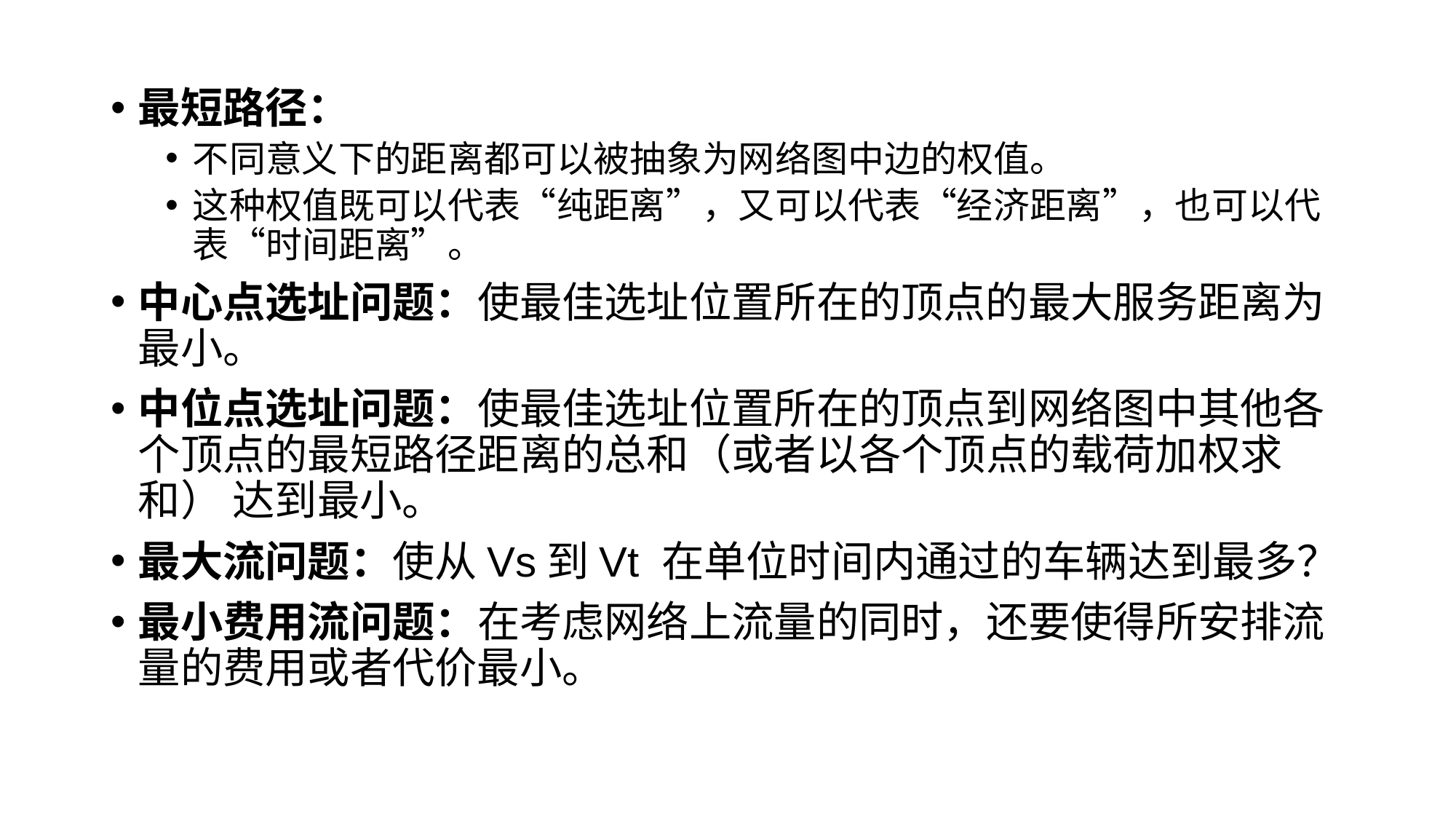

最短路径：
不同意义下的距离都可以被抽象为网络图中边的权值。
这种权值既可以代表“纯距离”，又可以代表“经济距离”，也可以代表“时间距离”。
中心点选址问题：使最佳选址位置所在的顶点的最大服务距离为最小。
中位点选址问题：使最佳选址位置所在的顶点到网络图中其他各个顶点的最短路径距离的总和（或者以各个顶点的载荷加权求和） 达到最小。
最大流问题：使从Vs到Vt 在单位时间内通过的车辆达到最多？
最小费用流问题：在考虑网络上流量的同时，还要使得所安排流量的费用或者代价最小。